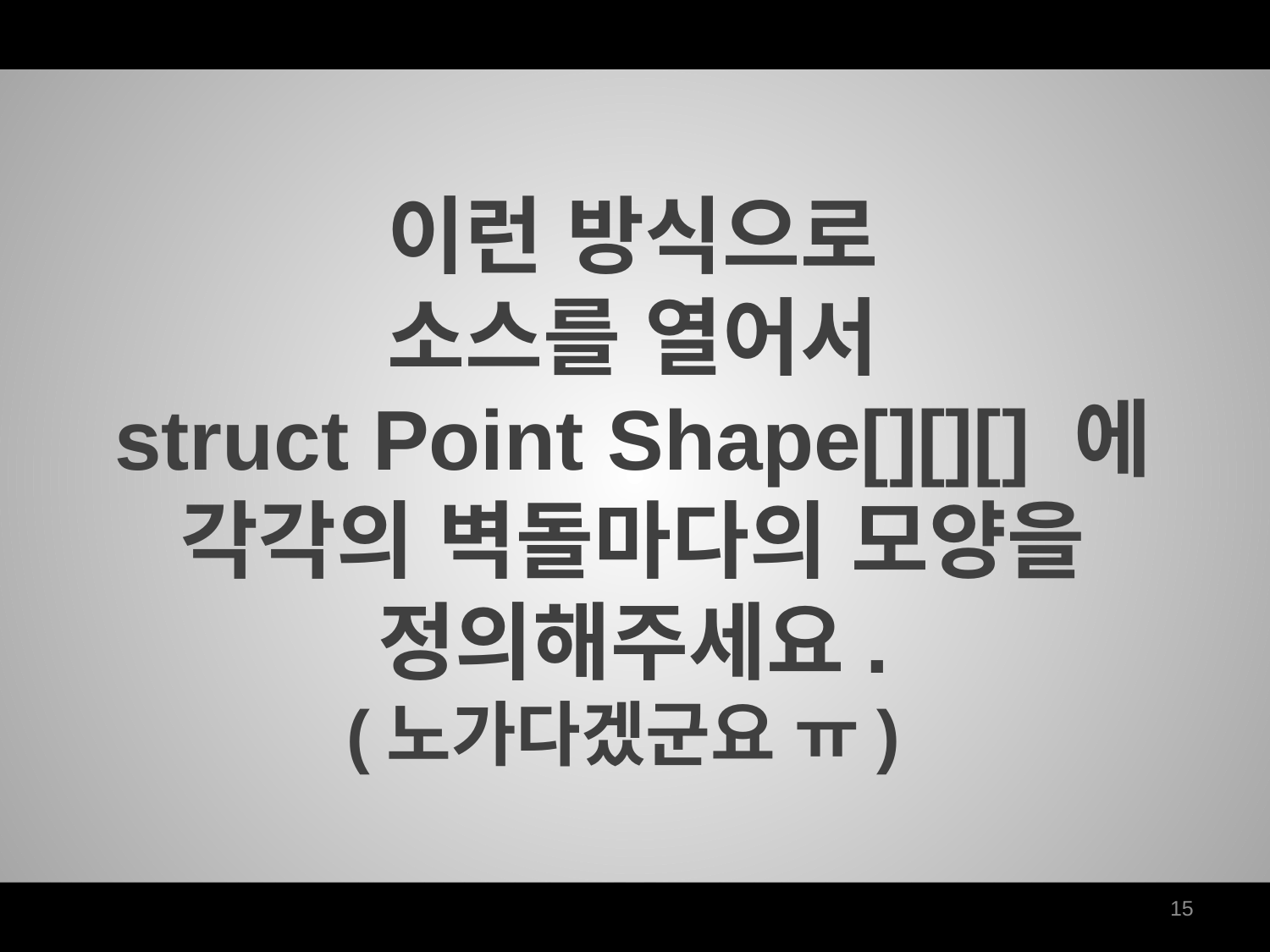

이런 방식으로
소스를 열어서
struct Point Shape[][][] 에
각각의 벽돌마다의 모양을
정의해주세요.
(노가다겠군요 ㅠ)
15